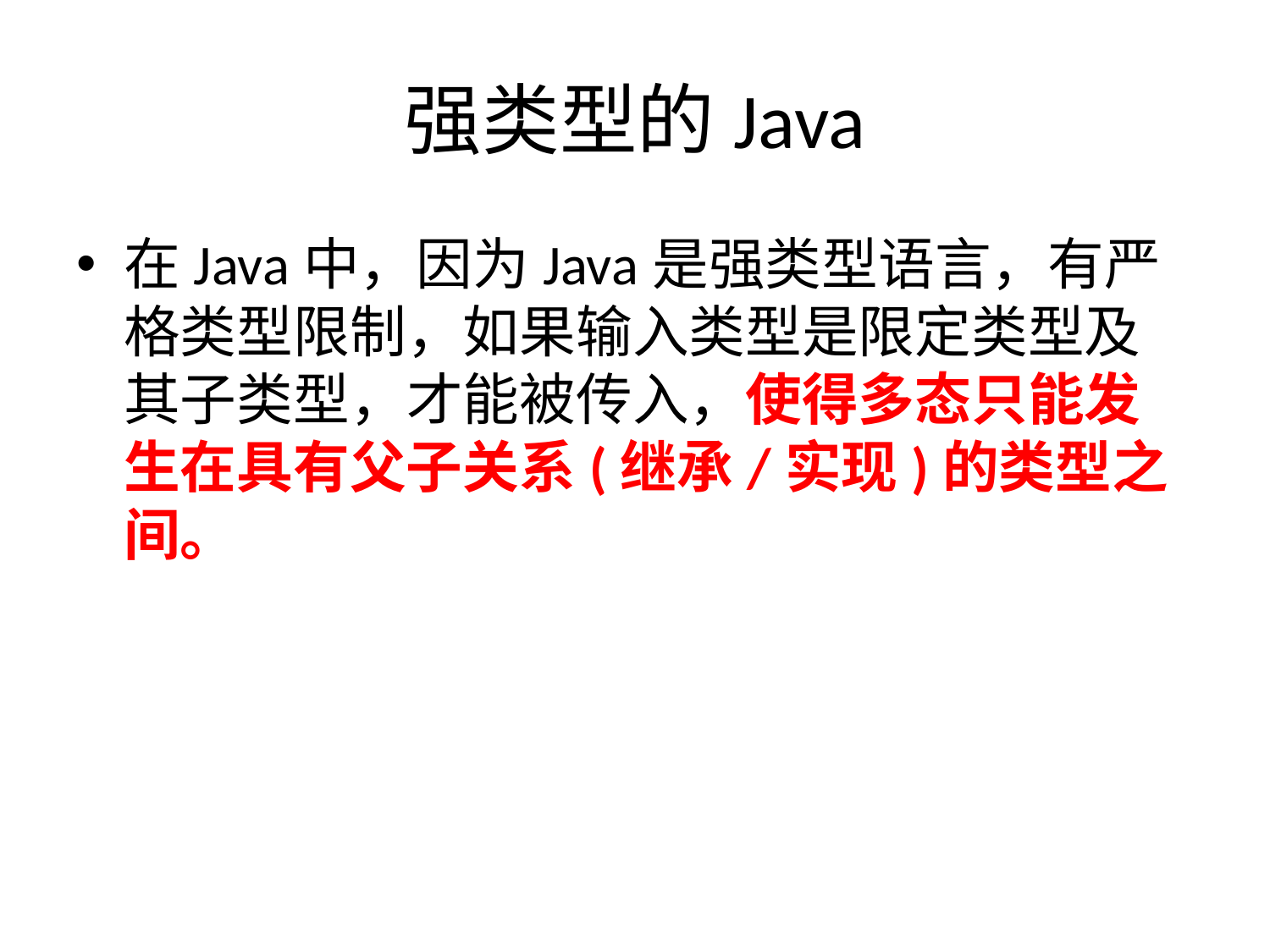

# 强类型的Java
在Java中，因为Java是强类型语言，有严格类型限制，如果输入类型是限定类型及其子类型，才能被传入，使得多态只能发生在具有父子关系(继承/实现)的类型之间。